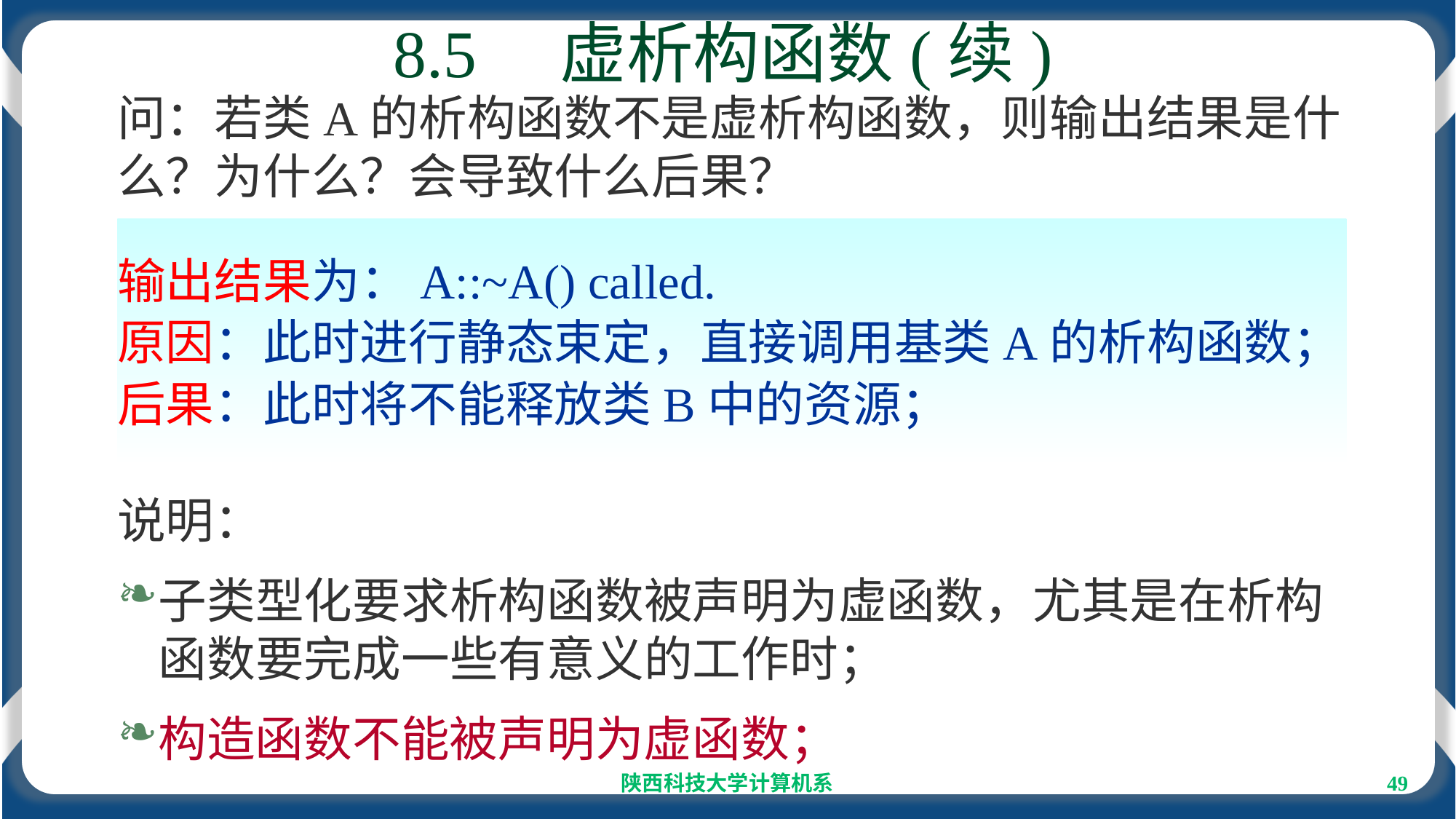

# 8.5　虚析构函数(续)
问：若类A的析构函数不是虚析构函数，则输出结果是什么？为什么？会导致什么后果？
输出结果为：A::~A() called.
原因：此时进行静态束定，直接调用基类A的析构函数；
后果：此时将不能释放类B中的资源；
说明：
子类型化要求析构函数被声明为虚函数，尤其是在析构函数要完成一些有意义的工作时；
构造函数不能被声明为虚函数；
陕西科技大学计算机系
49